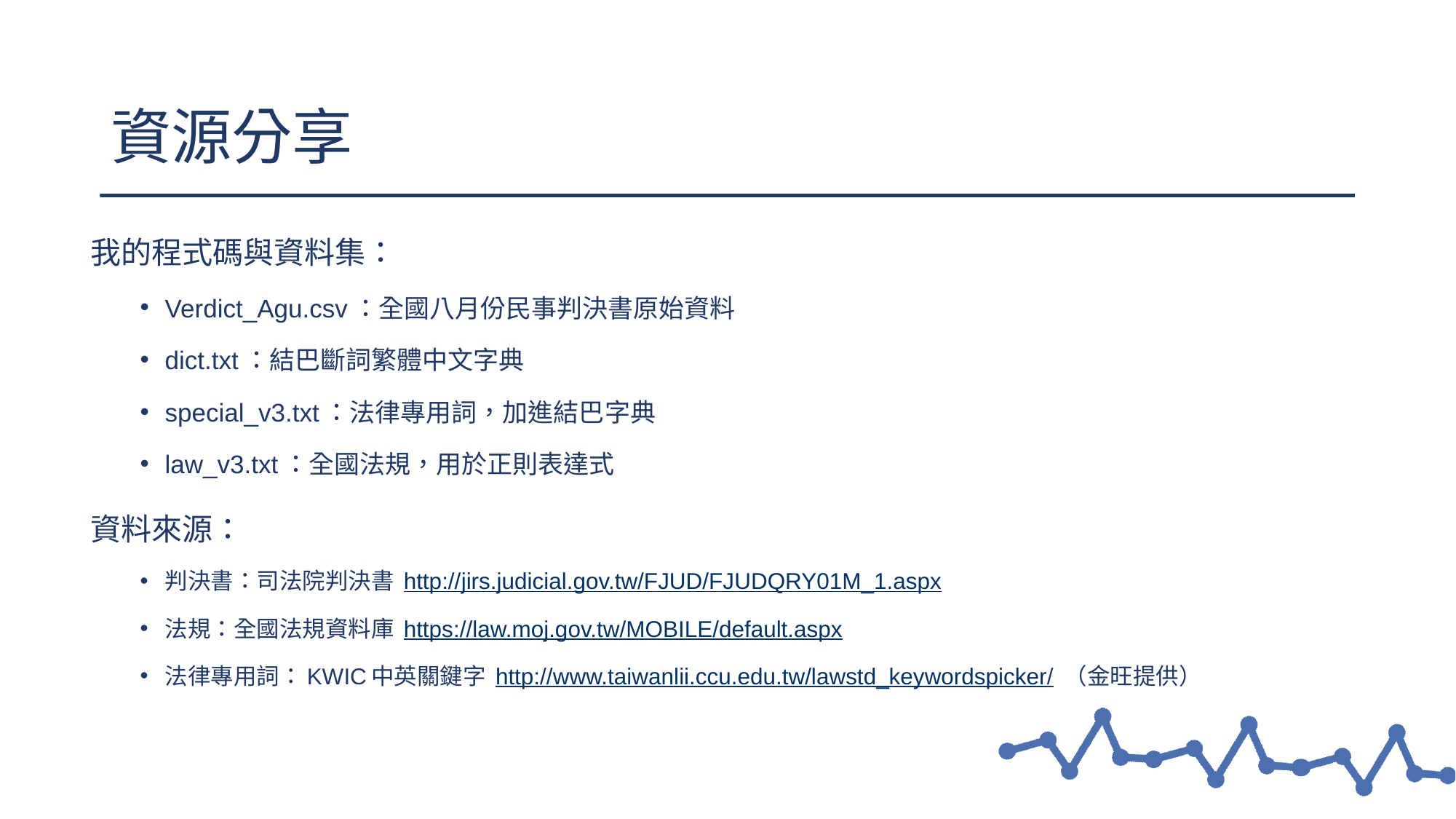

# 資源分享
我的程式碼與資料集：
Verdict_Agu.csv：全國八月份民事判決書原始資料
dict.txt：結巴斷詞繁體中文字典
special_v3.txt：法律專用詞，加進結巴字典
law_v3.txt：全國法規，用於正則表達式
資料來源：
判決書：司法院判決書 http://jirs.judicial.gov.tw/FJUD/FJUDQRY01M_1.aspx
法規：全國法規資料庫 https://law.moj.gov.tw/MOBILE/default.aspx
法律專用詞：KWIC中英關鍵字 http://www.taiwanlii.ccu.edu.tw/lawstd_keywordspicker/ （金旺提供）